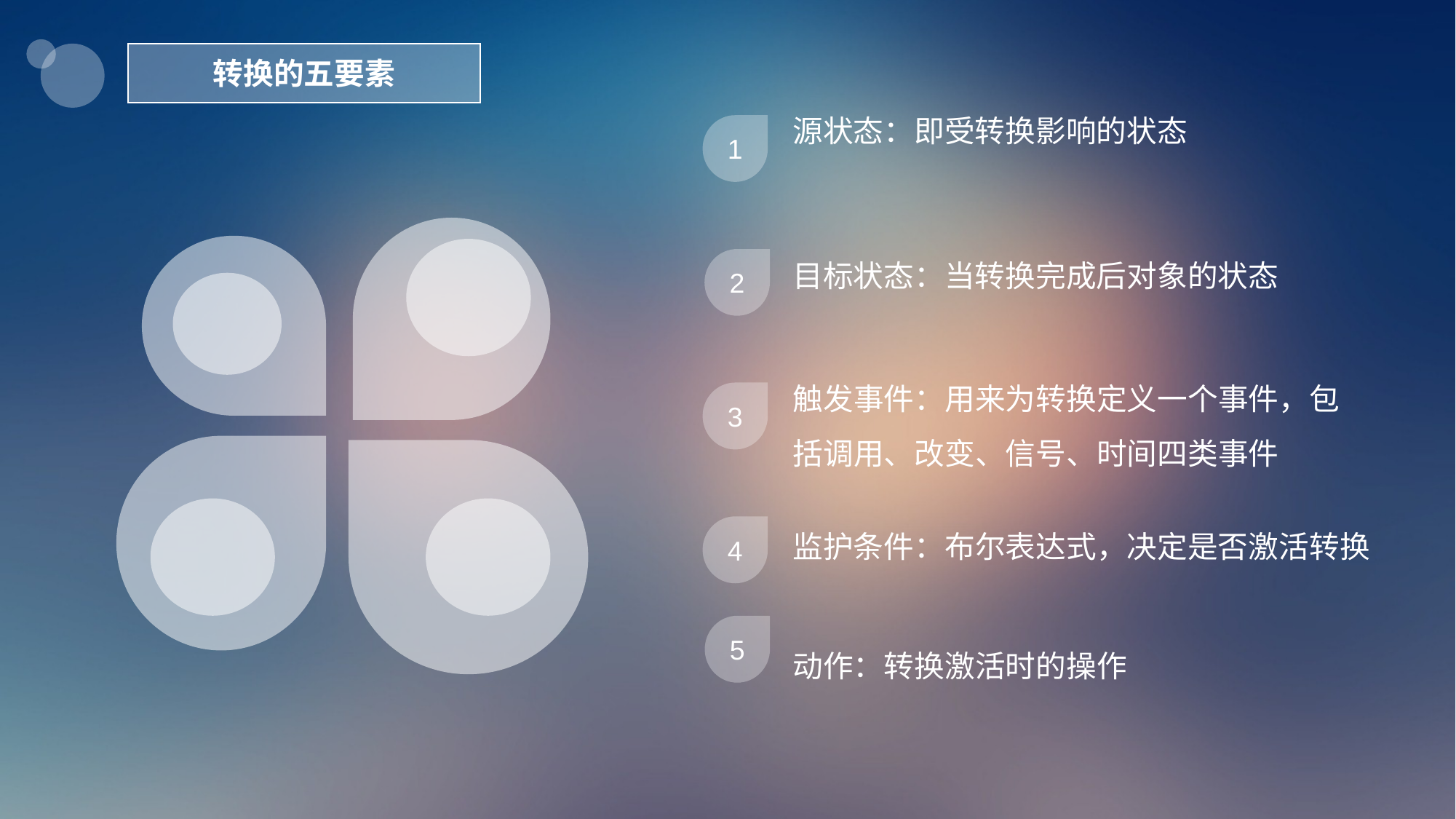

转换的五要素
源状态：即受转换影响的状态
1

目标状态：当转换完成后对象的状态

2

触发事件：用来为转换定义一个事件，包括调用、改变、信号、时间四类事件
3

监护条件：布尔表达式，决定是否激活转换
4
5
动作：转换激活时的操作